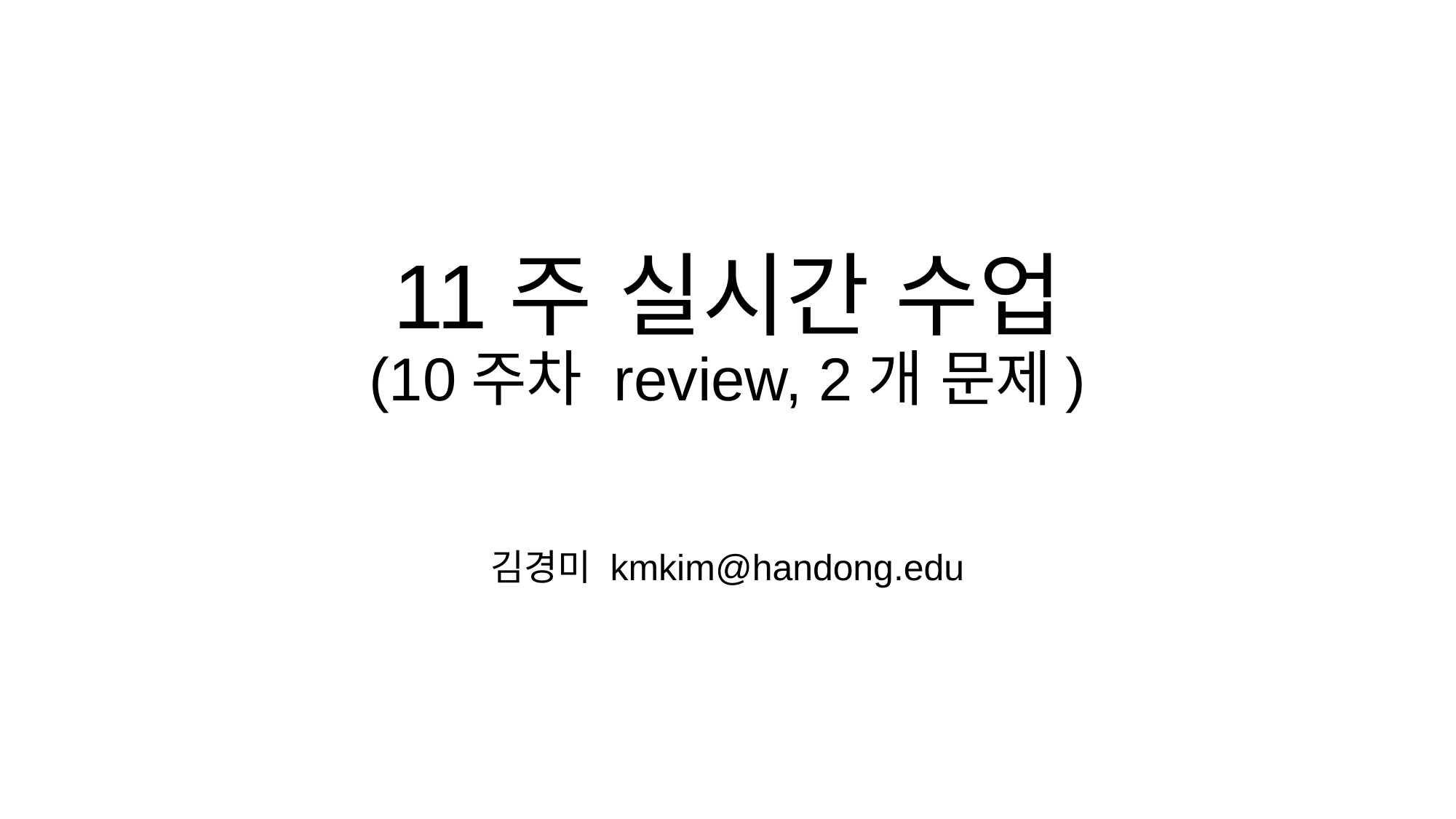

# 11주 실시간 수업 (10주차 review, 2개 문제)

김경미 kmkim@handong.edu